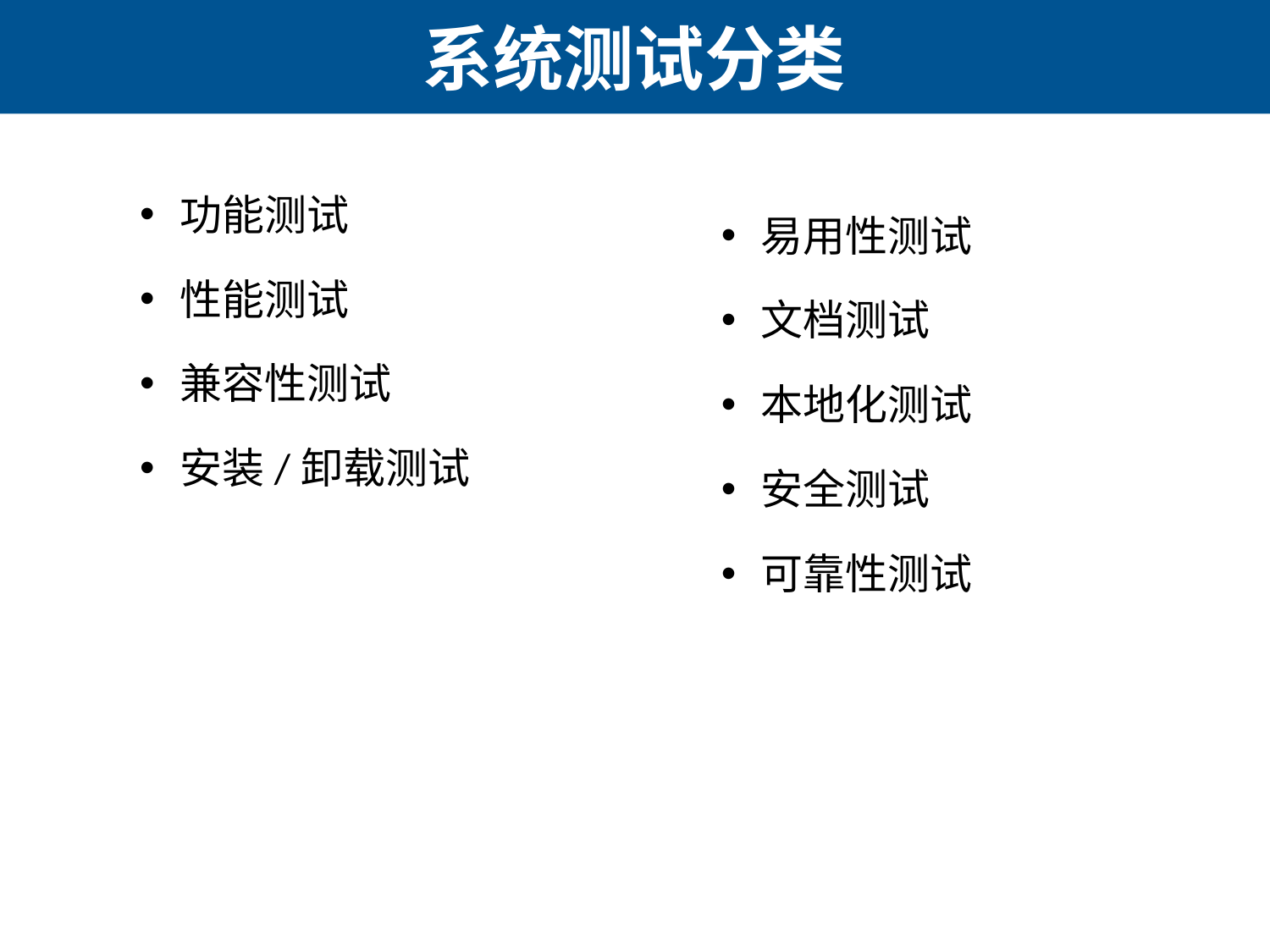

# 系统测试分类
功能测试
性能测试
兼容性测试
安装/卸载测试
易用性测试
文档测试
本地化测试
安全测试
可靠性测试